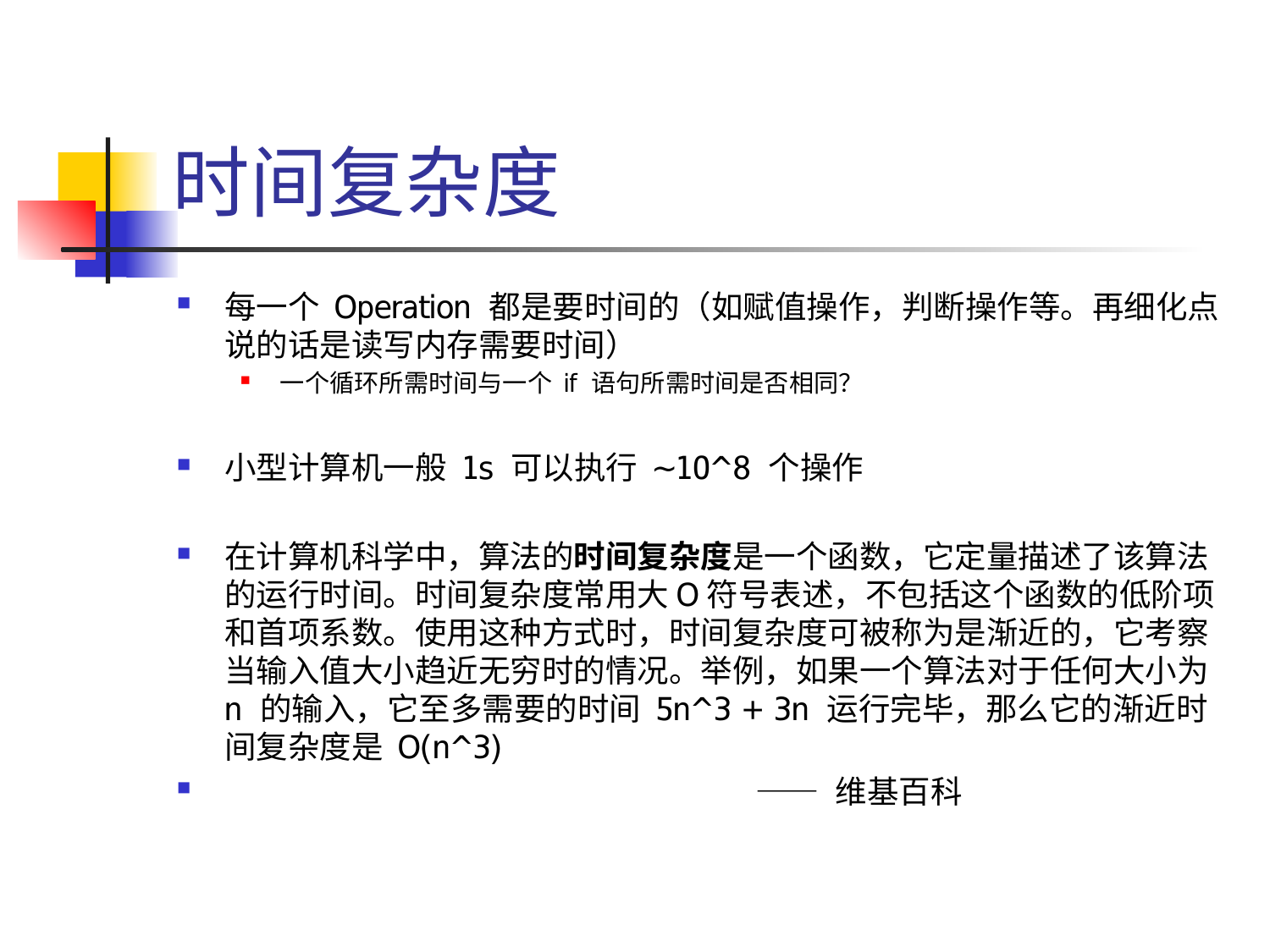

# 时间复杂度
每一个 Operation 都是要时间的（如赋值操作，判断操作等。再细化点说的话是读写内存需要时间）
一个循环所需时间与一个 if 语句所需时间是否相同？

小型计算机一般 1s 可以执行 ~10^8 个操作

在计算机科学中，算法的时间复杂度是一个函数，它定量描述了该算法的运行时间。时间复杂度常用大O符号表述，不包括这个函数的低阶项和首项系数。使用这种方式时，时间复杂度可被称为是渐近的，它考察当输入值大小趋近无穷时的情况。举例，如果一个算法对于任何大小为 n 的输入，它至多需要的时间 5n^3 + 3n 运行完毕，那么它的渐近时间复杂度是 O(n^3)
                                                                          —— 维基百科